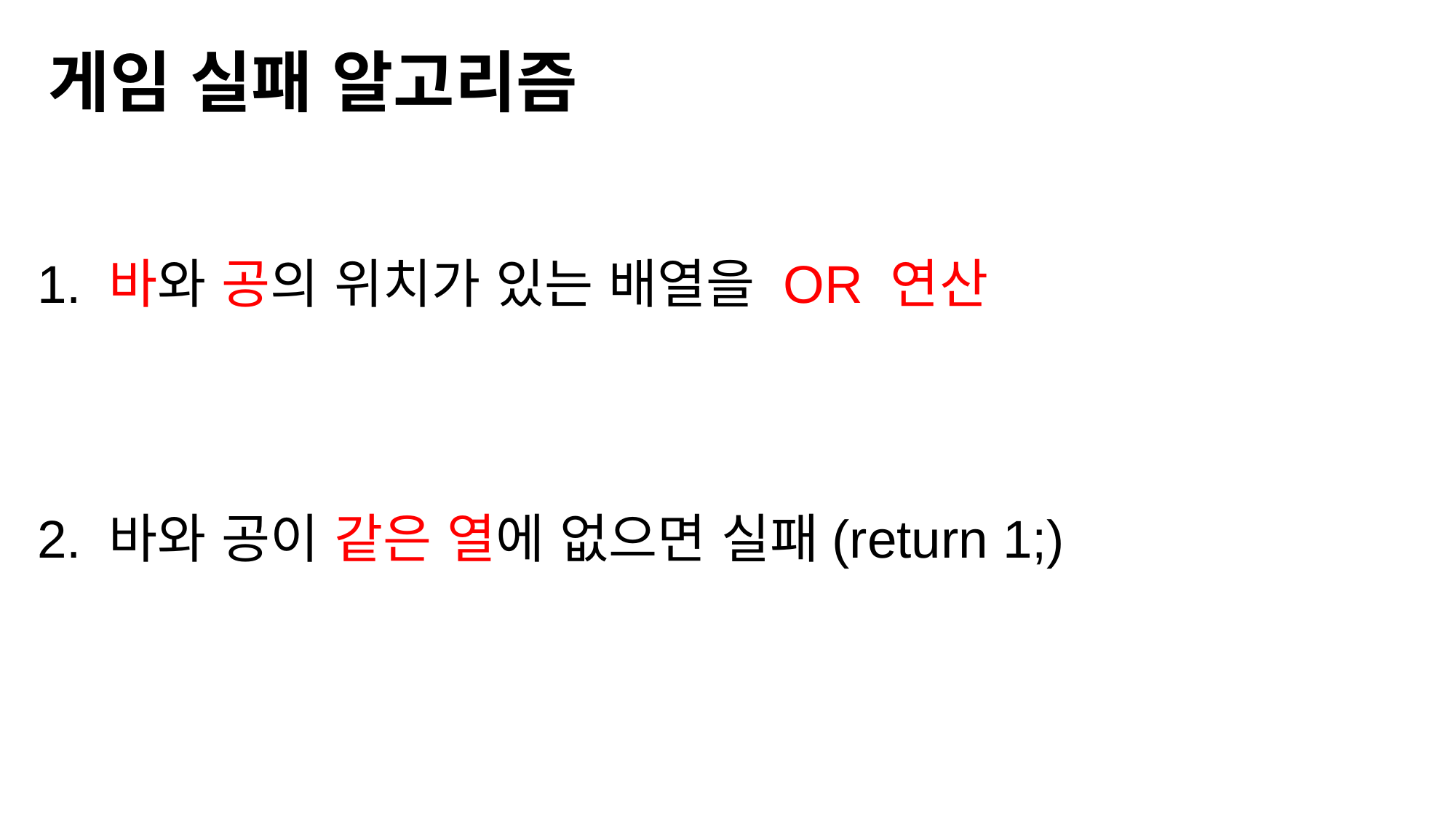

# 게임 실패 알고리즘
1. 바와 공의 위치가 있는 배열을 OR 연산

2. 바와 공이 같은 열에 없으면 실패(return 1;)